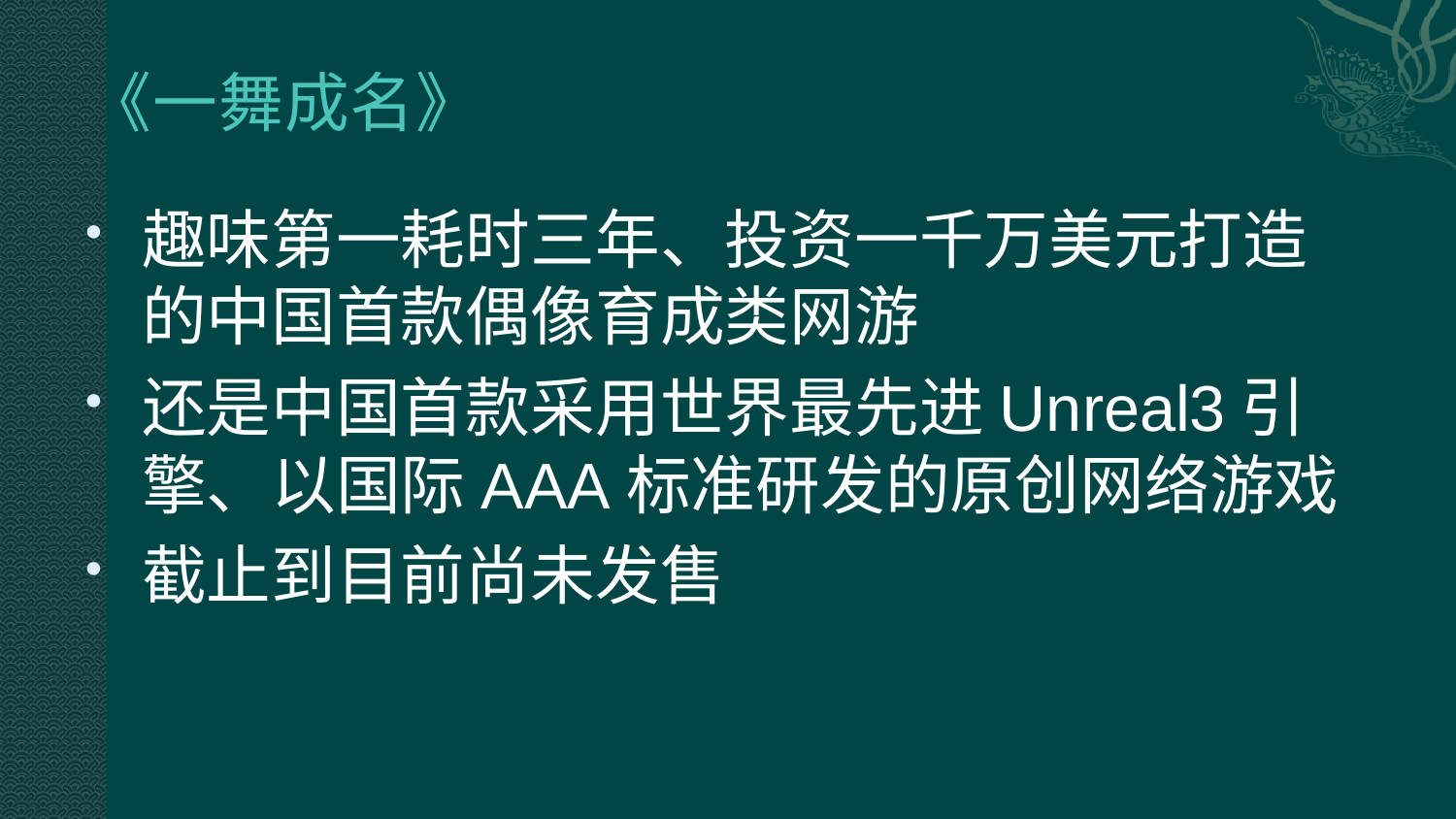

# 《一舞成名》
趣味第一耗时三年、投资一千万美元打造的中国首款偶像育成类网游
还是中国首款采用世界最先进Unreal3引擎、以国际AAA标准研发的原创网络游戏
截止到目前尚未发售